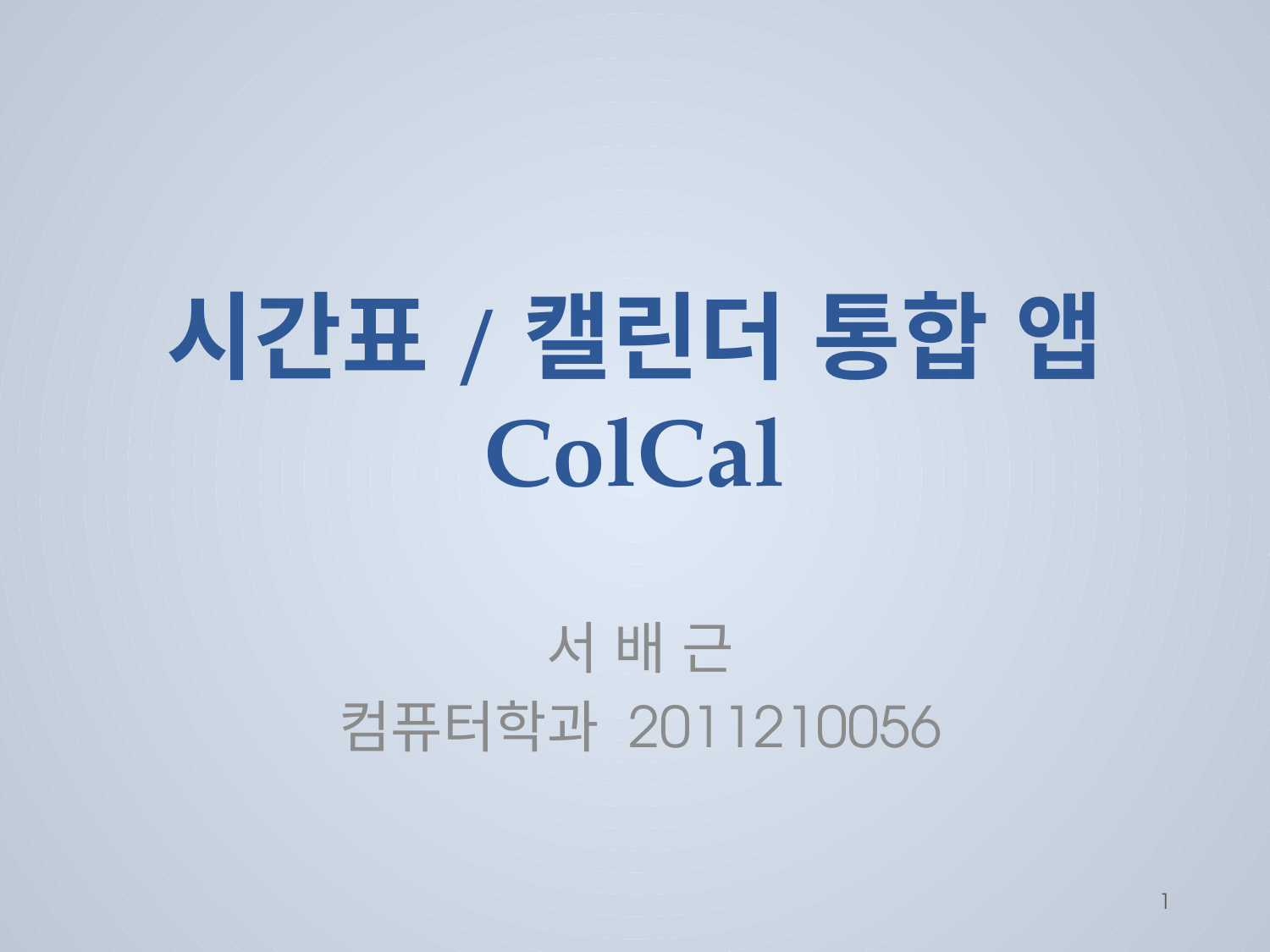

# 시간표/캘린더 통합 앱 ColCal
서 배 근
컴퓨터학과 2011210056
1